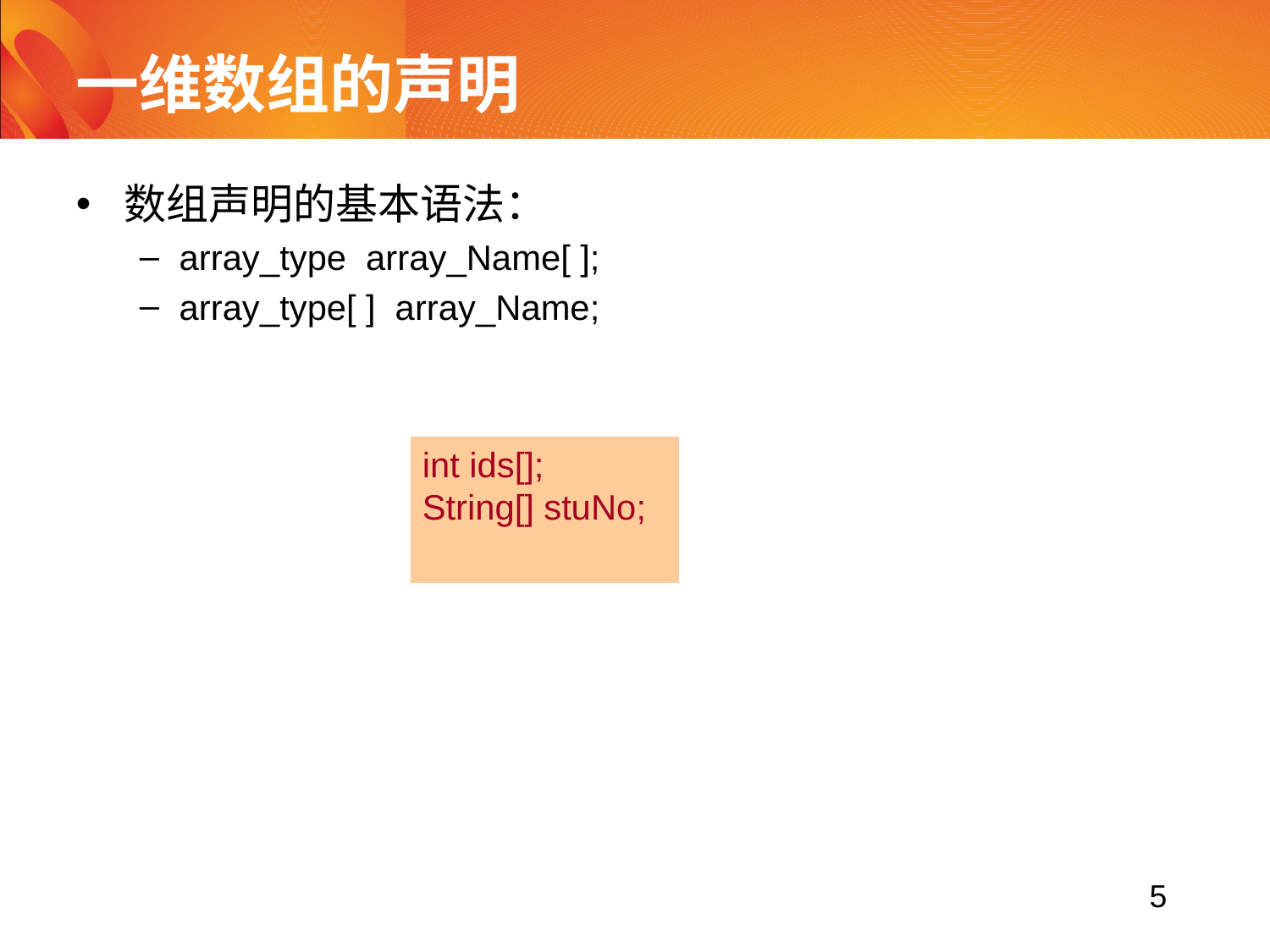

# 一维数组的声明
数组声明的基本语法：
array_type  array_Name[ ];
array_type[ ]  array_Name;
int ids[];
String[] stuNo;